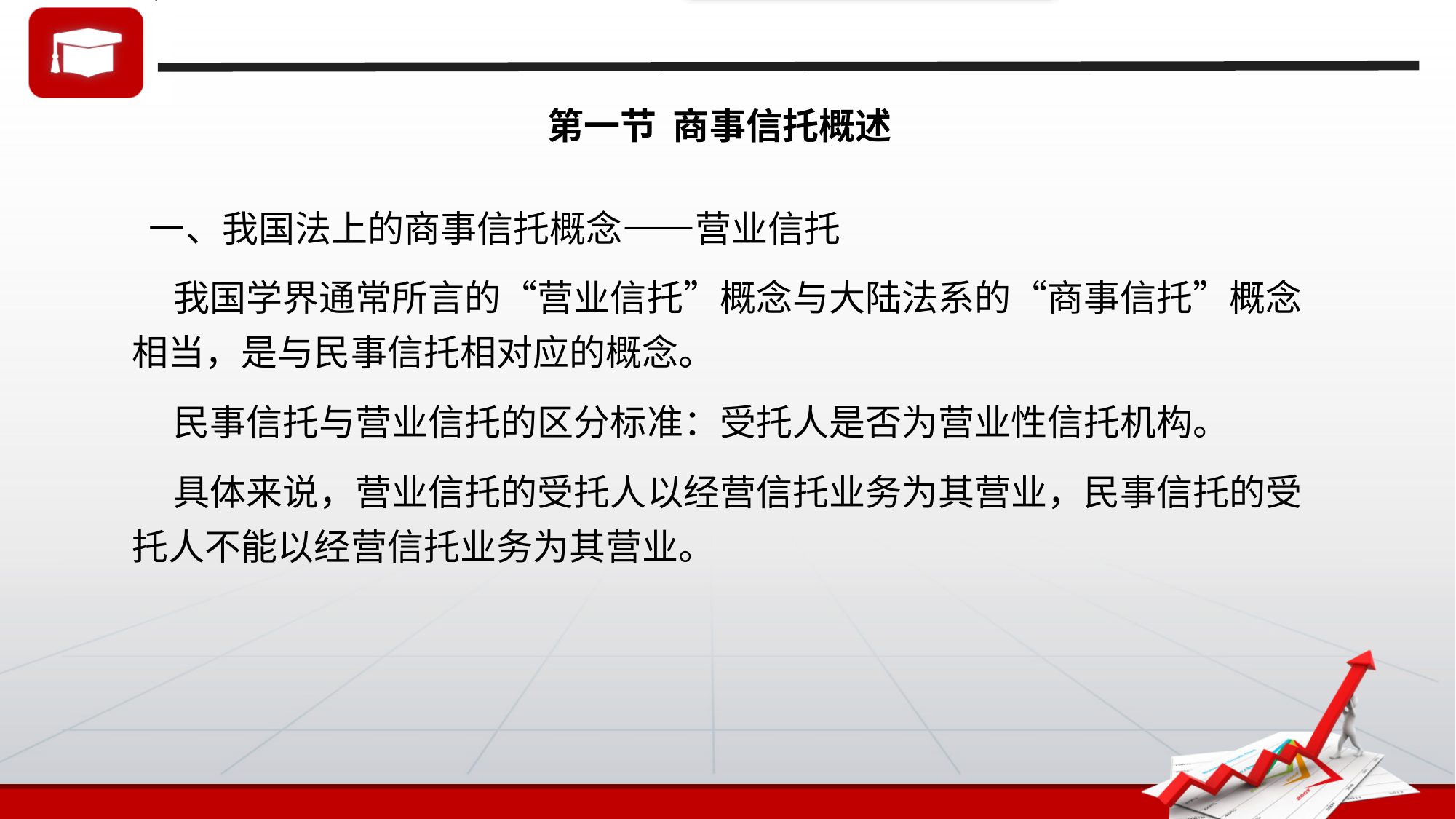

# 第一节  商事信托概述
 一、我国法上的商事信托概念——营业信托
    我国学界通常所言的“营业信托”概念与大陆法系的“商事信托”概念相当，是与民事信托相对应的概念。
    民事信托与营业信托的区分标准：受托人是否为营业性信托机构。
    具体来说，营业信托的受托人以经营信托业务为其营业，民事信托的受托人不能以经营信托业务为其营业。